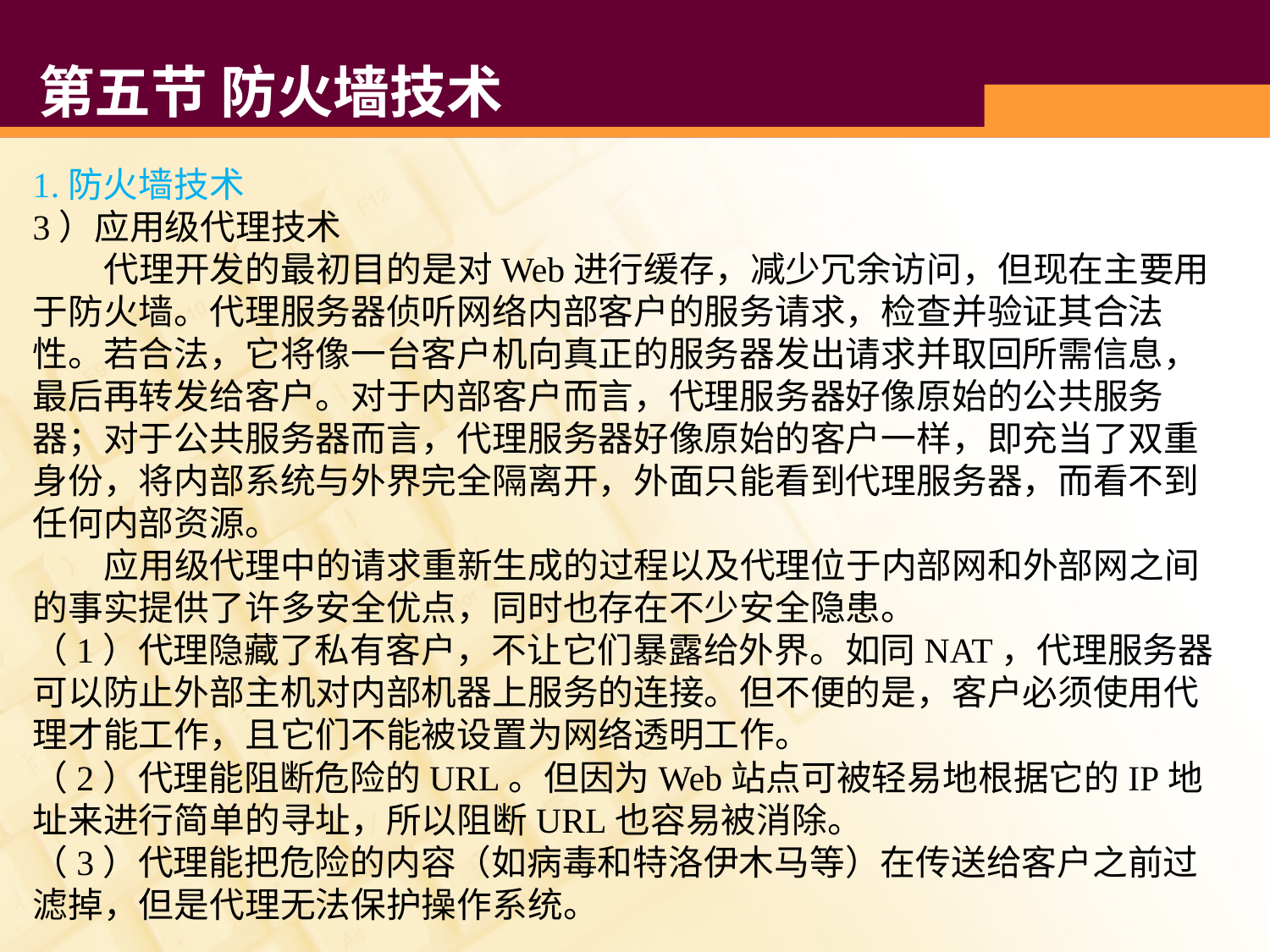

# 第五节 防火墙技术
1.防火墙技术
3）应用级代理技术
        代理开发的最初目的是对Web进行缓存，减少冗余访问，但现在主要用于防火墙。代理服务器侦听网络内部客户的服务请求，检查并验证其合法性。若合法，它将像一台客户机向真正的服务器发出请求并取回所需信息，最后再转发给客户。对于内部客户而言，代理服务器好像原始的公共服务器；对于公共服务器而言，代理服务器好像原始的客户一样，即充当了双重身份，将内部系统与外界完全隔离开，外面只能看到代理服务器，而看不到任何内部资源。
        应用级代理中的请求重新生成的过程以及代理位于内部网和外部网之间的事实提供了许多安全优点，同时也存在不少安全隐患。
（1）代理隐藏了私有客户，不让它们暴露给外界。如同NAT，代理服务器可以防止外部主机对内部机器上服务的连接。但不便的是，客户必须使用代理才能工作，且它们不能被设置为网络透明工作。
（2）代理能阻断危险的URL。但因为Web站点可被轻易地根据它的IP地址来进行简单的寻址，所以阻断URL也容易被消除。
（3）代理能把危险的内容（如病毒和特洛伊木马等）在传送给客户之前过滤掉，但是代理无法保护操作系统。